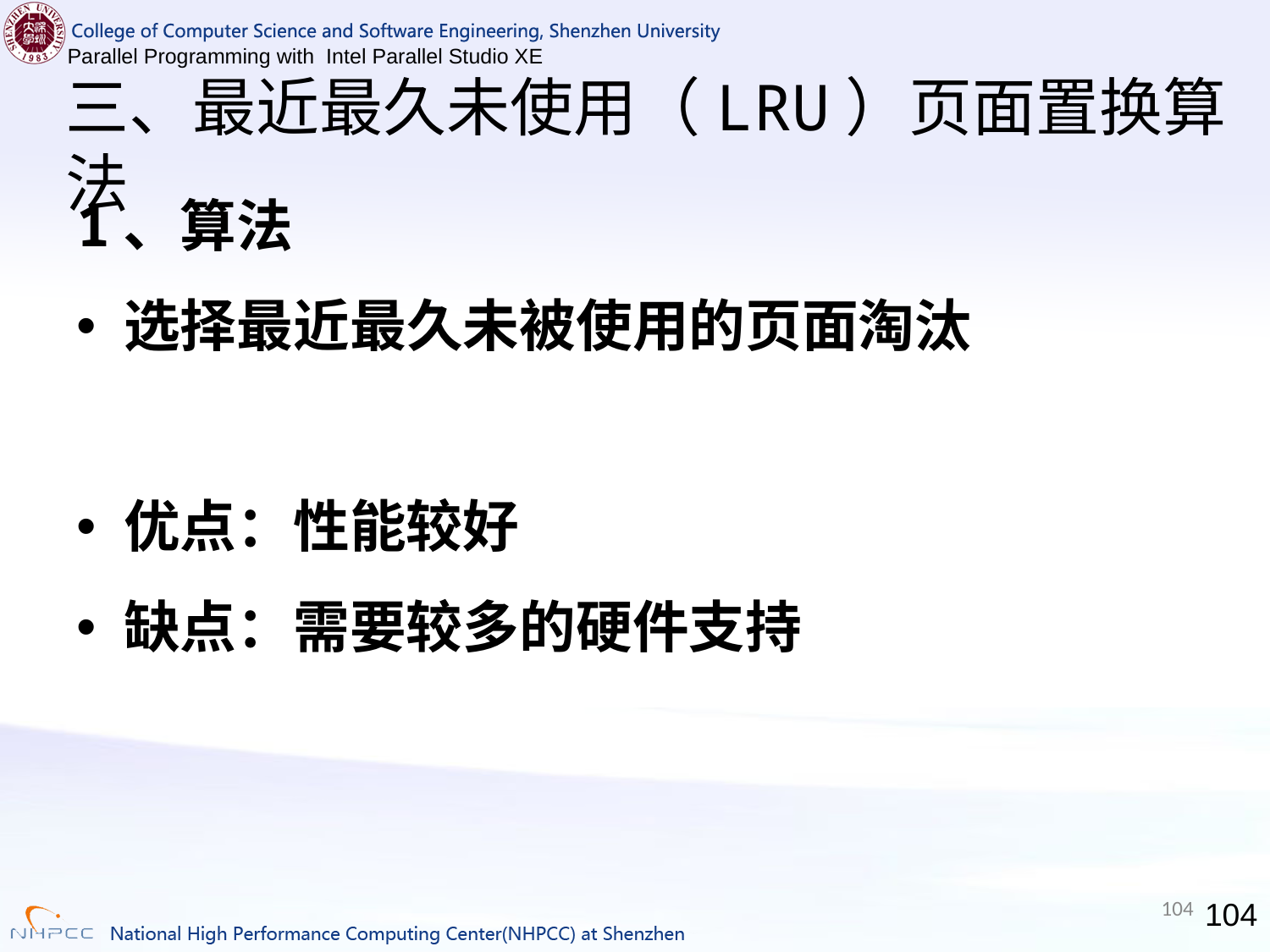

# 三、最近最久未使用（LRU）页面置换算法
1、算法
选择最近最久未被使用的页面淘汰

优点：性能较好
缺点：需要较多的硬件支持
104
104